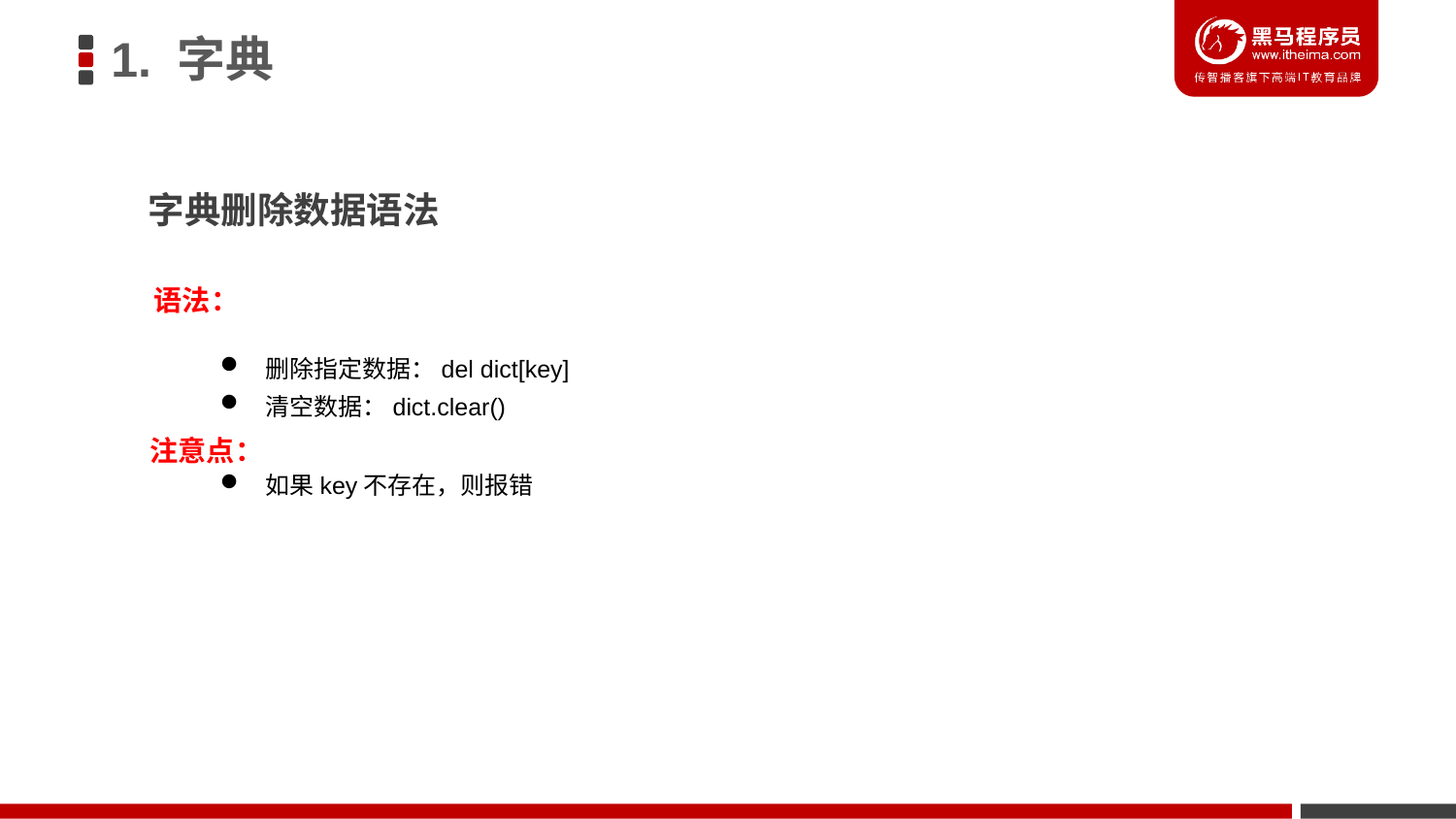

1. 字典
字典删除数据语法
语法：
删除指定数据：del dict[key]
清空数据：dict.clear()
注意点：
如果key不存在，则报错